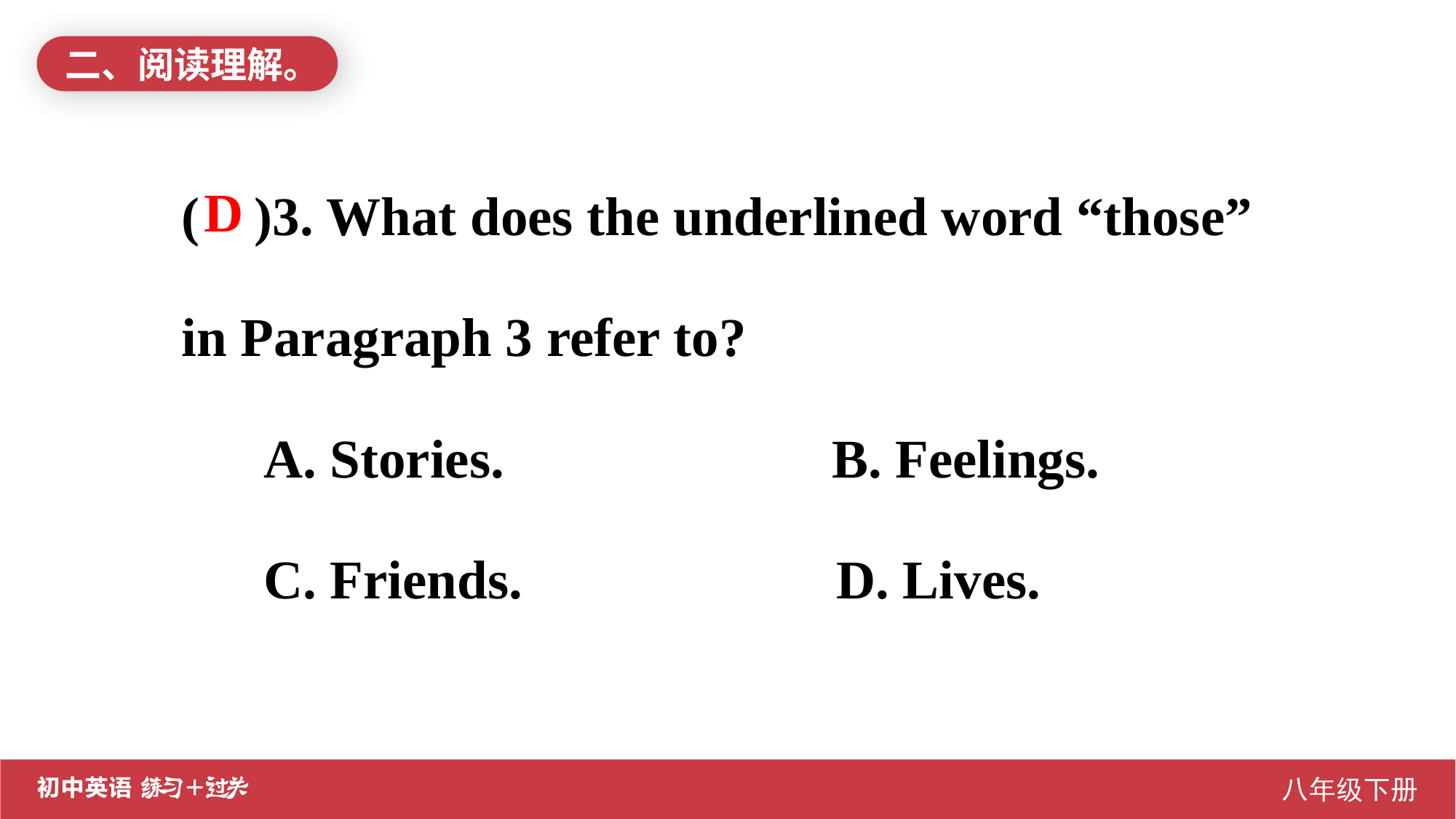

二、阅读理解。
(    )3. What does the underlined word “those” in Paragraph 3 refer to?
      A. Stories.                        B. Feelings.
      C. Friends.                       D. Lives.
D